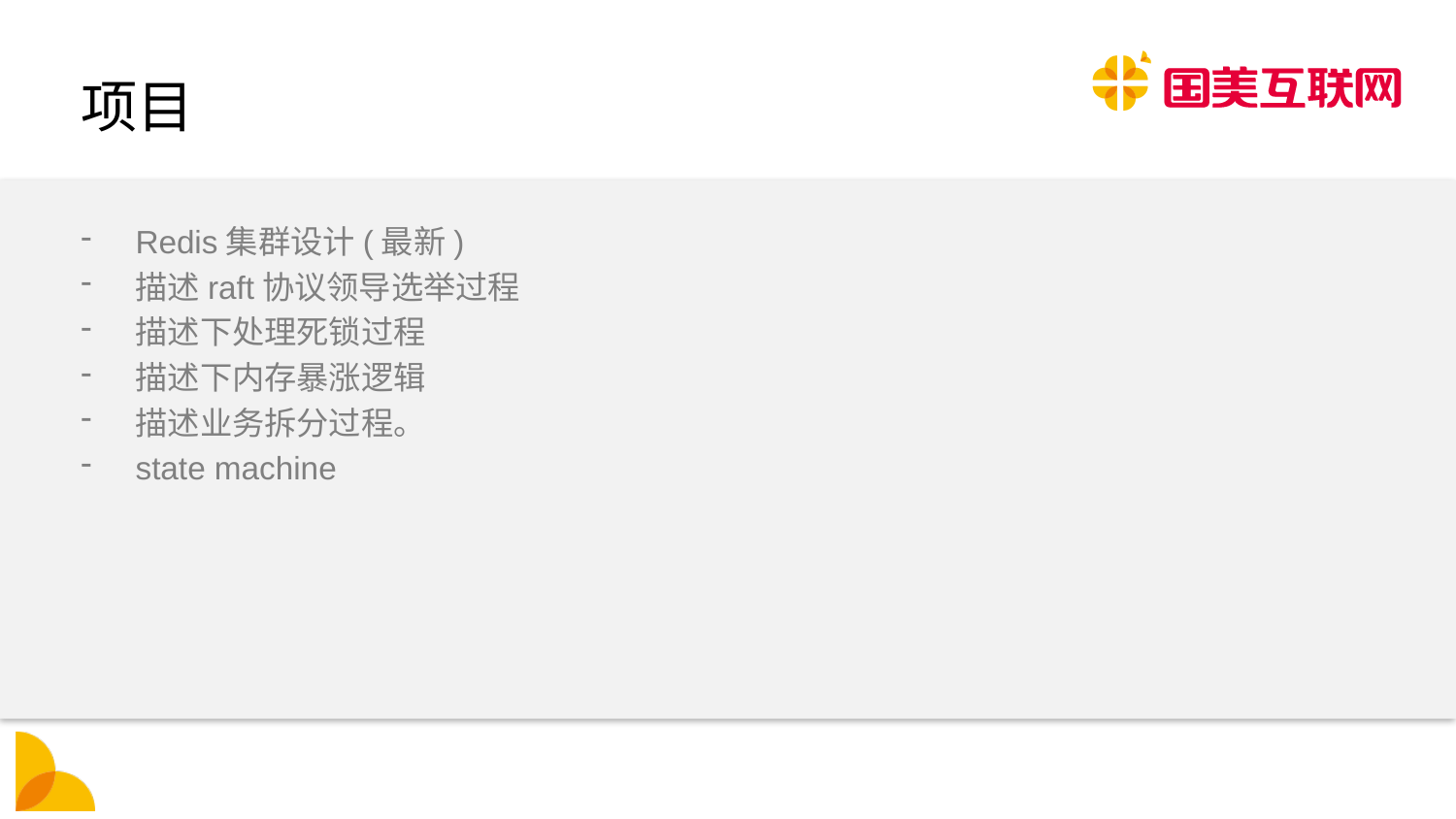

# 项目
Redis集群设计(最新)
描述raft协议领导选举过程
描述下处理死锁过程
描述下内存暴涨逻辑
描述业务拆分过程。
state machine